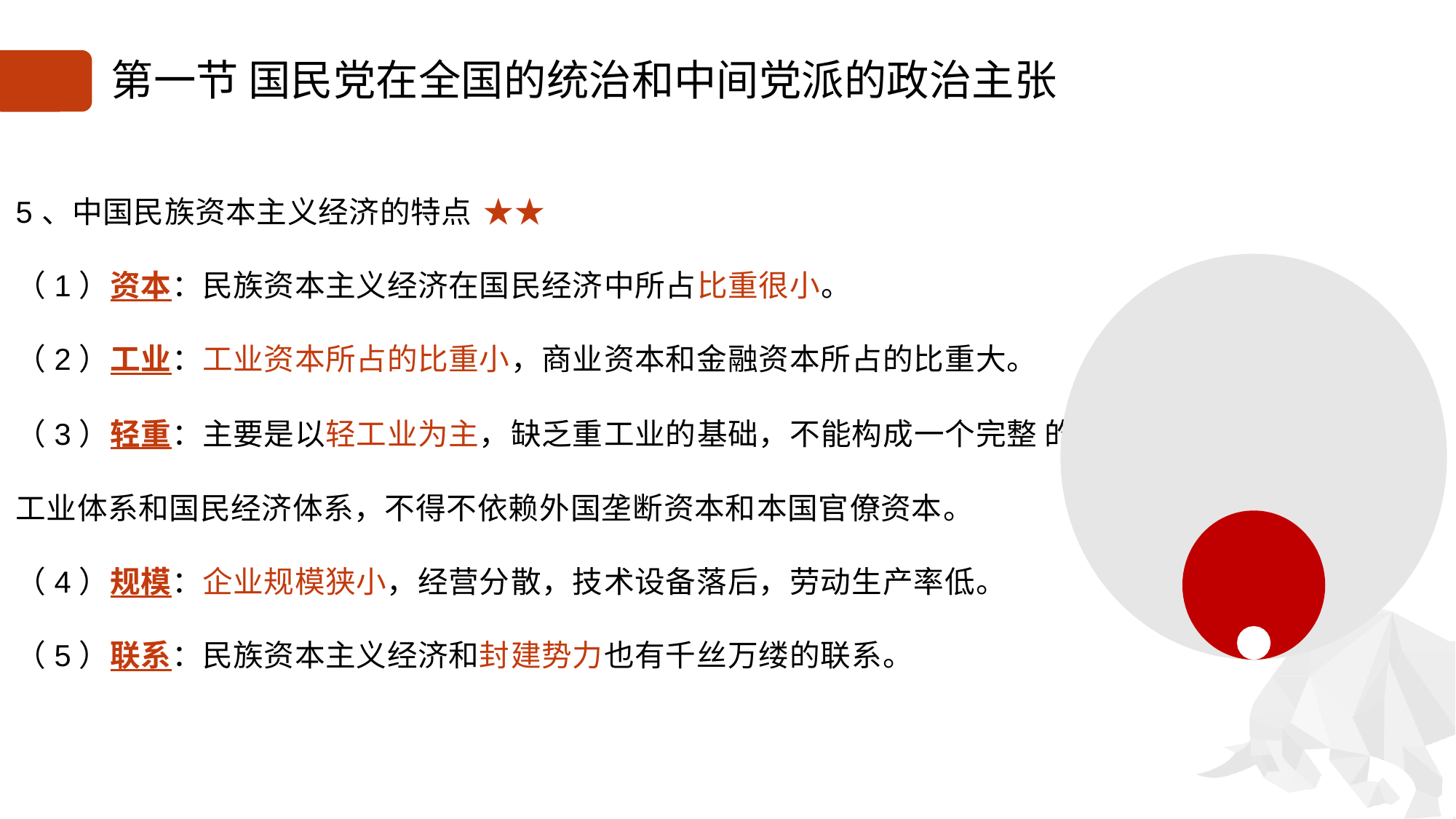

# 第一节 国民党在全国的统治和中间党派的政治主张
5、中国民族资本主义经济的特点 ★★

（1）资本：民族资本主义经济在国民经济中所占比重很小。

（2）工业：工业资本所占的比重小，商业资本和金融资本所占的比重大。
（3）轻重：主要是以轻工业为主，缺乏重工业的基础，不能构成一个完整 的工业体系和国民经济体系，不得不依赖外国垄断资本和本国官僚资本。

（4）规模：企业规模狭小，经营分散，技术设备落后，劳动生产率低。

（5）联系：民族资本主义经济和封建势力也有千丝万缕的联系。